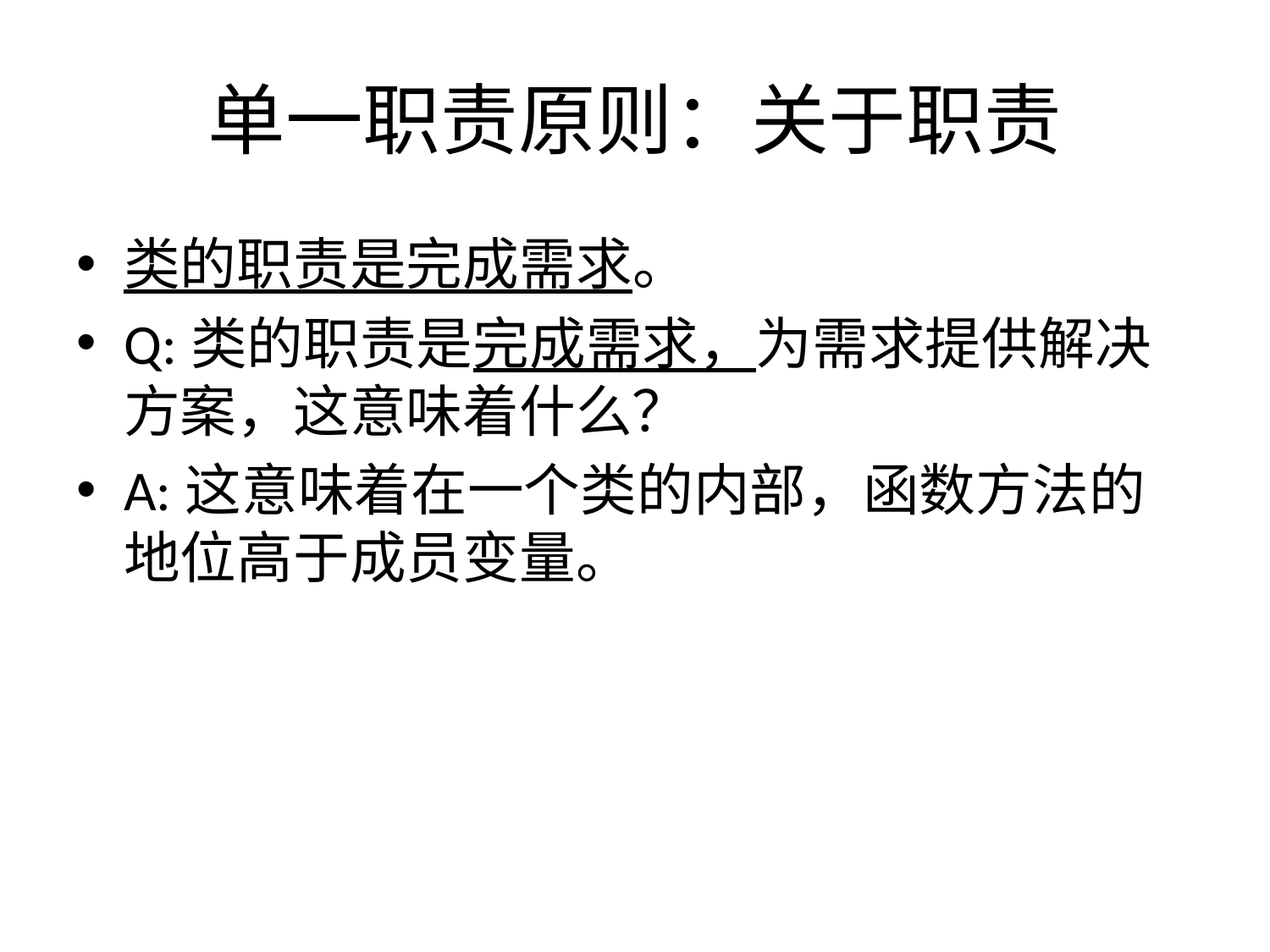

# 单一职责原则：关于职责
类的职责是完成需求。
Q:类的职责是完成需求，为需求提供解决方案，这意味着什么？
A:这意味着在一个类的内部，函数方法的地位高于成员变量。